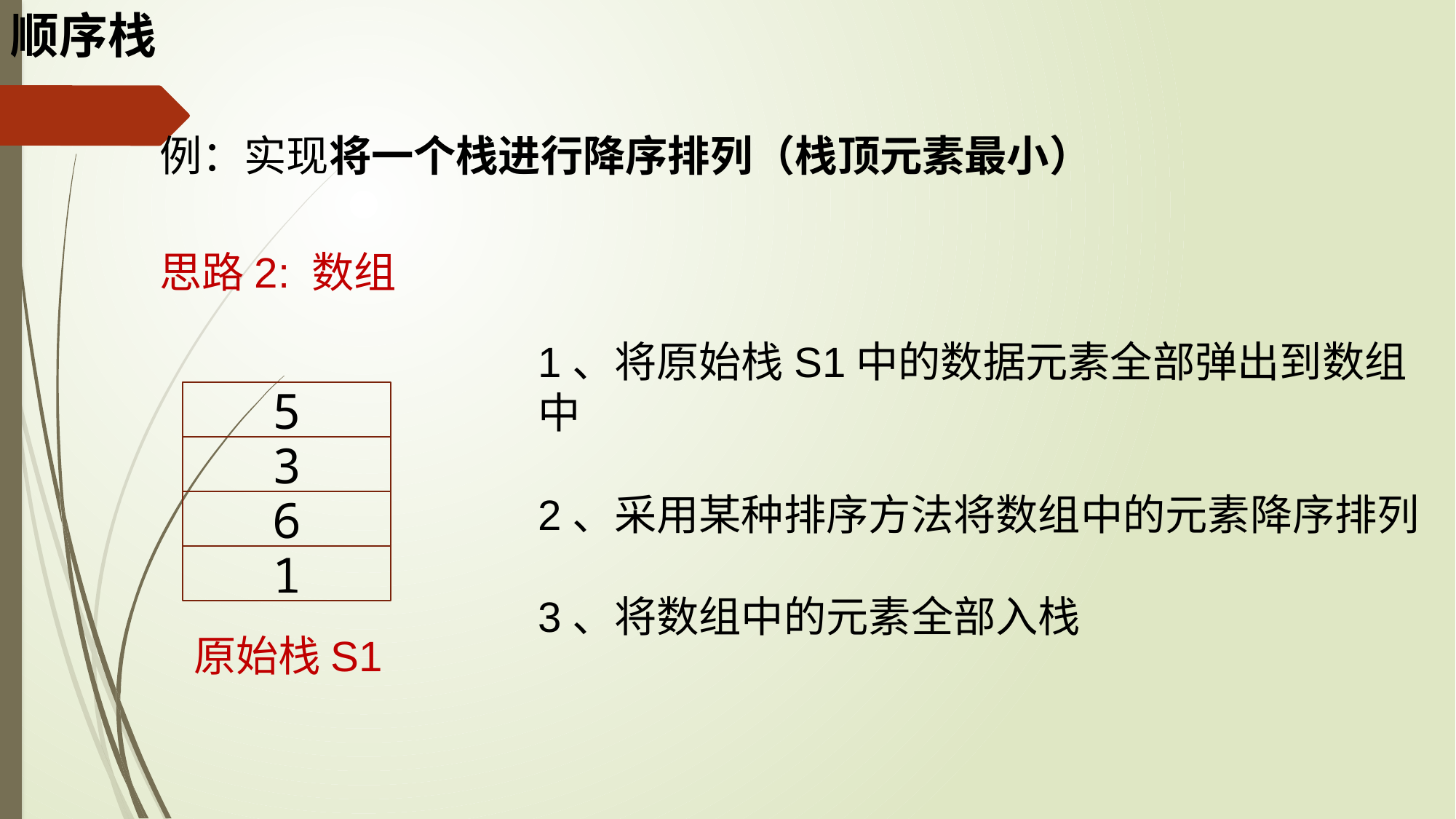

顺序栈
例：实现将一个栈进行降序排列（栈顶元素最小）
思路2: 数组
1、将原始栈S1中的数据元素全部弹出到数组中

2、采用某种排序方法将数组中的元素降序排列

3、将数组中的元素全部入栈
5
3
6
1
原始栈S1